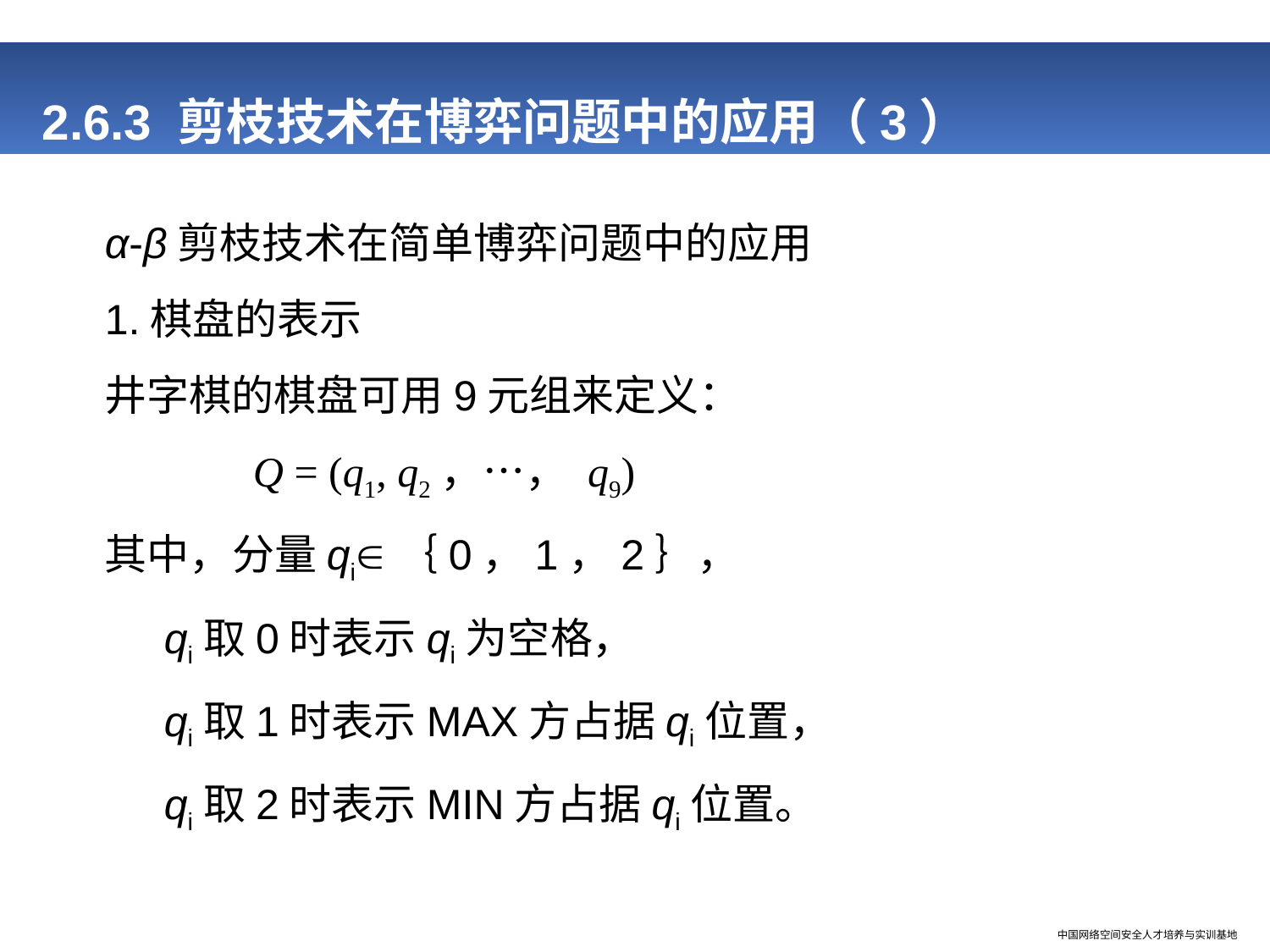

# 2.6.3 剪枝技术在博弈问题中的应用（3）
α-β剪枝技术在简单博弈问题中的应用
1.棋盘的表示
井字棋的棋盘可用9元组来定义：
              Q = (q1, q2，…， q9)
其中，分量qi∈｛0，1，2｝，
     qi取0时表示qi为空格，
     qi取1时表示MAX方占据qi位置，
     qi取2时表示MIN方占据qi位置。